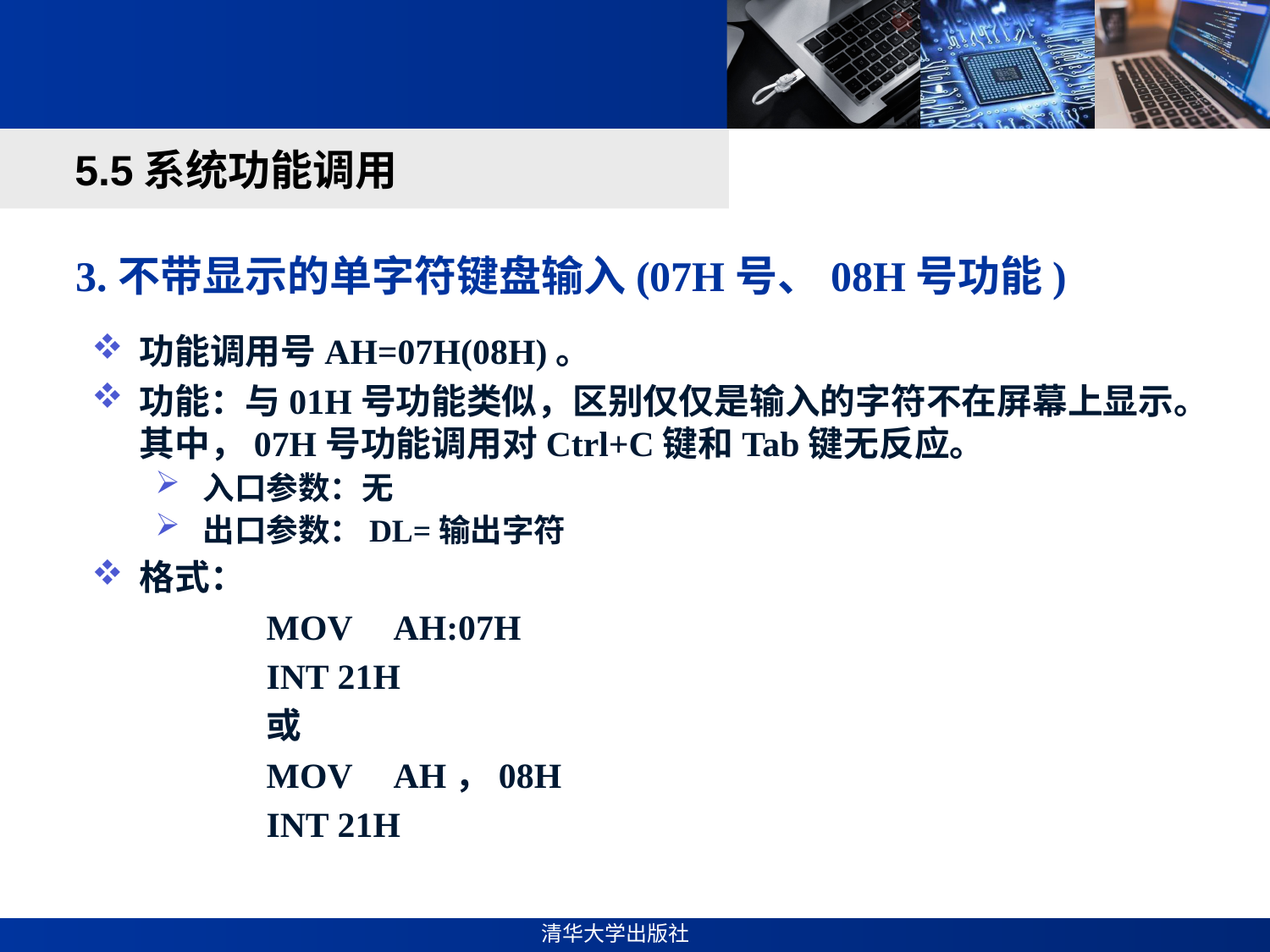

#
5.5系统功能调用

3.不带显示的单字符键盘输入(07H号、08H号功能)
功能调用号AH=07H(08H)。
功能：与01H号功能类似，区别仅仅是输入的字符不在屏幕上显示。其中，07H号功能调用对Ctrl+C键和Tab键无反应。
入口参数：无
出口参数：DL=输出字符
格式：
		MOV	AH:07H
		INT 21H
		或
		MOV	AH，08H
		INT 21H